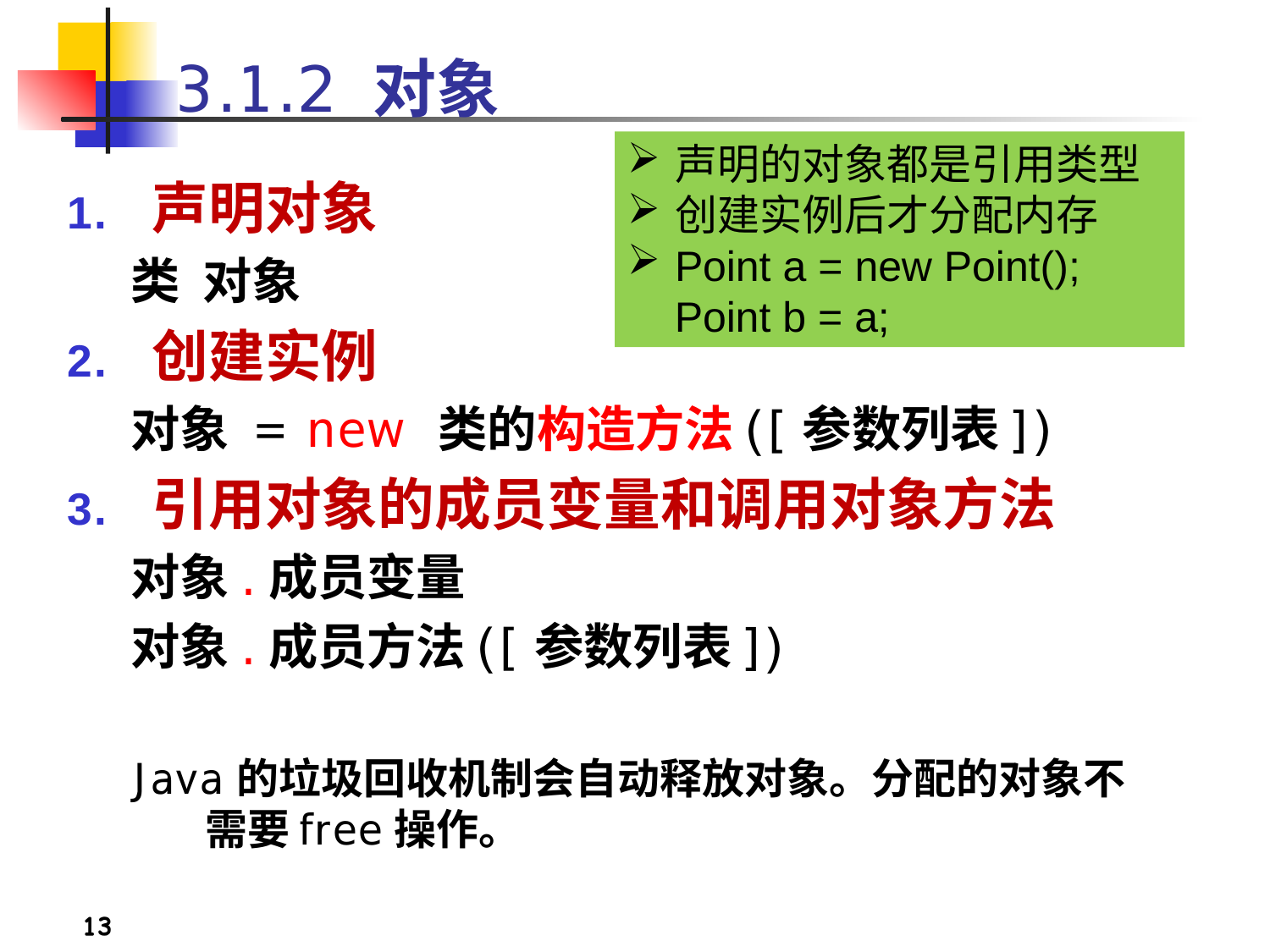

3.1.2 对象
声明的对象都是引用类型
创建实例后才分配内存
Point a = new Point();
    Point b = a;
声明对象
类  对象
创建实例
对象 = new 类的构造方法([参数列表])
引用对象的成员变量和调用对象方法
对象.成员变量
对象.成员方法([参数列表])

Java的垃圾回收机制会自动释放对象。分配的对象不需要free操作。
13